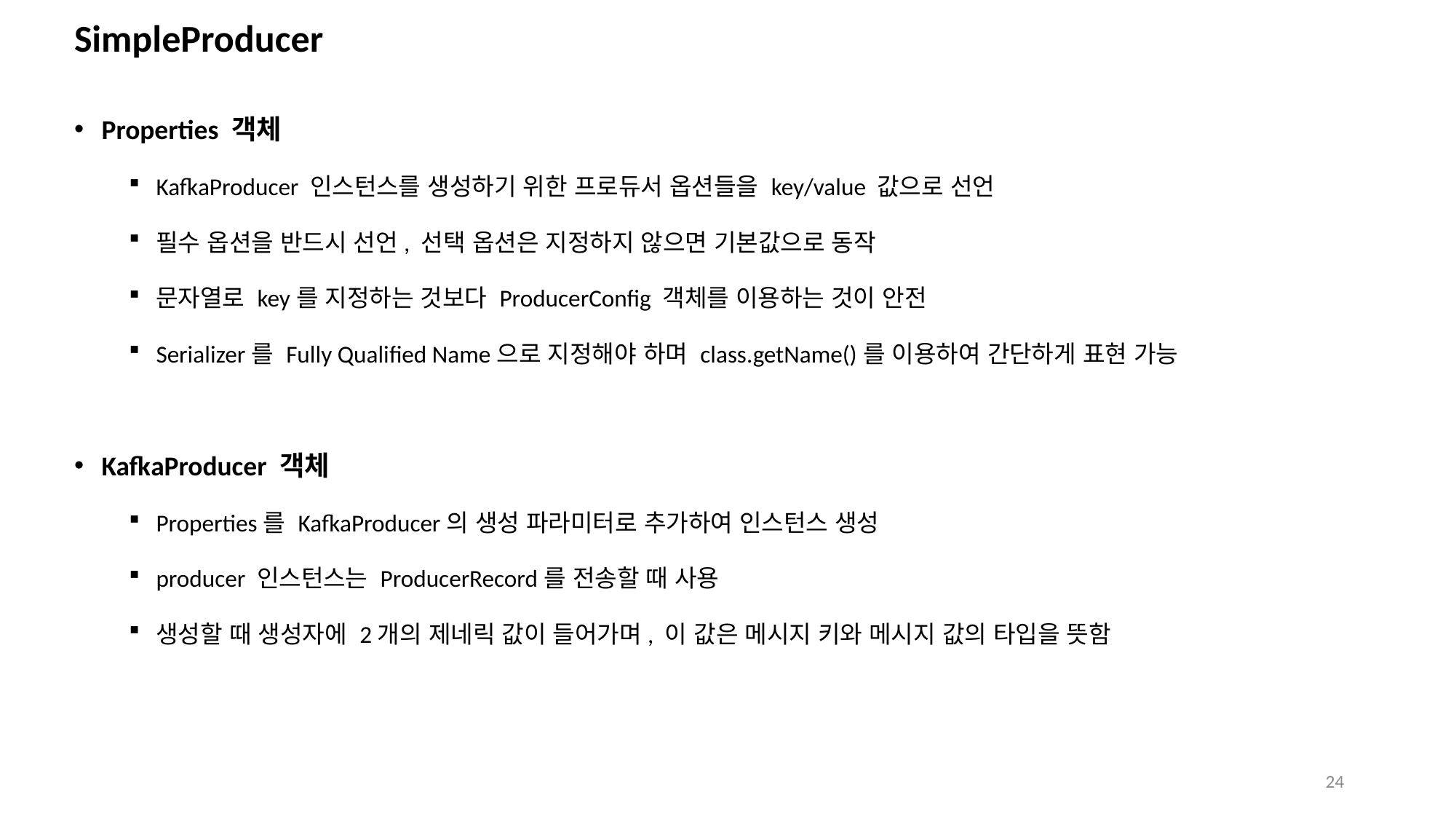

# SimpleProducer
Properties 객체
KafkaProducer 인스턴스를 생성하기 위한 프로듀서 옵션들을 key/value 값으로 선언
필수 옵션을 반드시 선언, 선택 옵션은 지정하지 않으면 기본값으로 동작
문자열로 key를 지정하는 것보다 ProducerConfig 객체를 이용하는 것이 안전
Serializer를 Fully Qualified Name으로 지정해야 하며 class.getName()를 이용하여 간단하게 표현 가능

KafkaProducer 객체
Properties를 KafkaProducer의 생성 파라미터로 추가하여 인스턴스 생성
producer 인스턴스는 ProducerRecord를 전송할 때 사용
생성할 때 생성자에 2개의 제네릭 값이 들어가며, 이 값은 메시지 키와 메시지 값의 타입을 뜻함

24